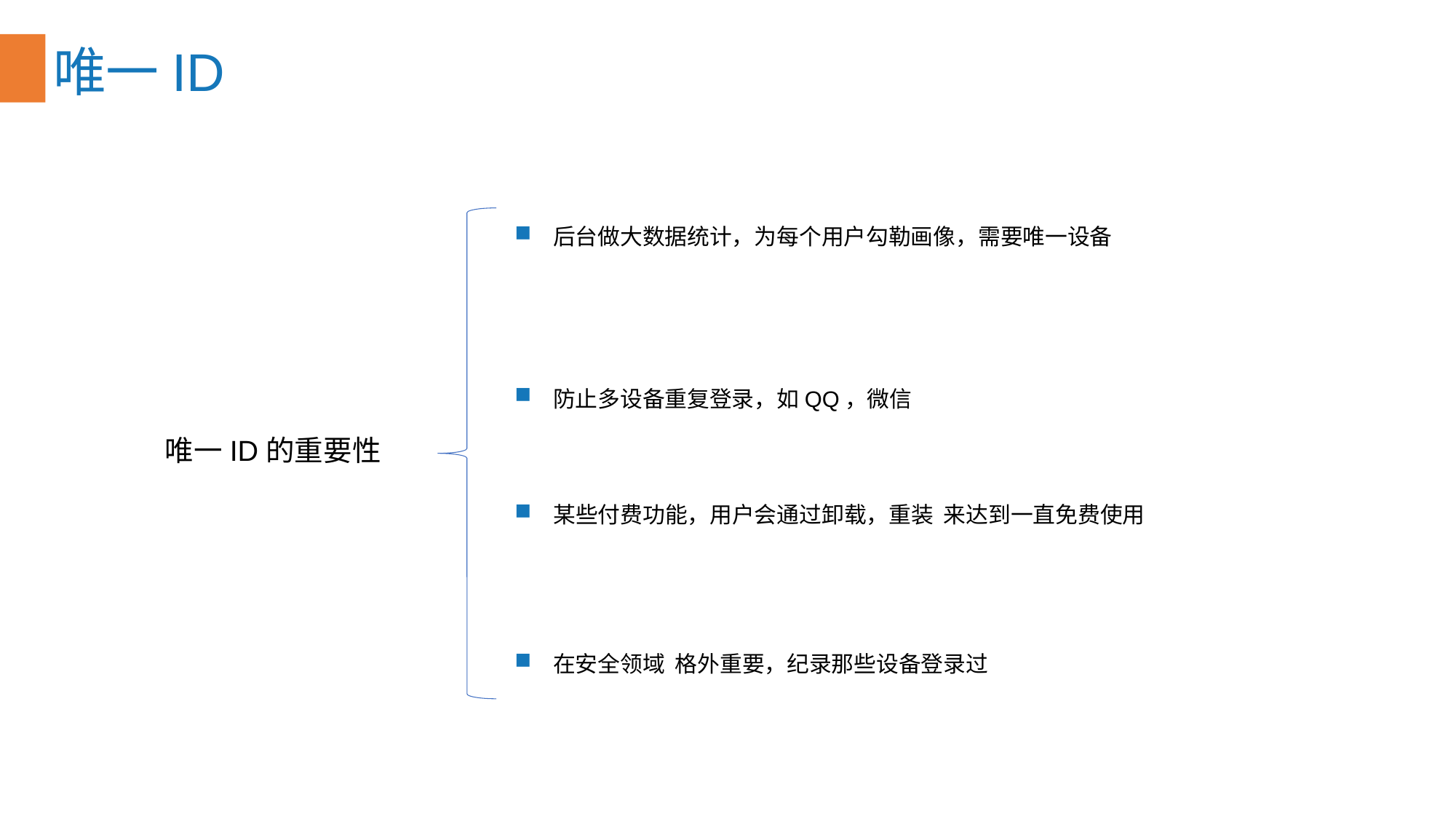

唯一ID

后台做大数据统计，为每个用户勾勒画像，需要唯一设备

防止多设备重复登录，如QQ，微信
唯一ID的重要性
某些付费功能，用户会通过卸载，重装  来达到一直免费使用
在安全领域  格外重要，纪录那些设备登录过